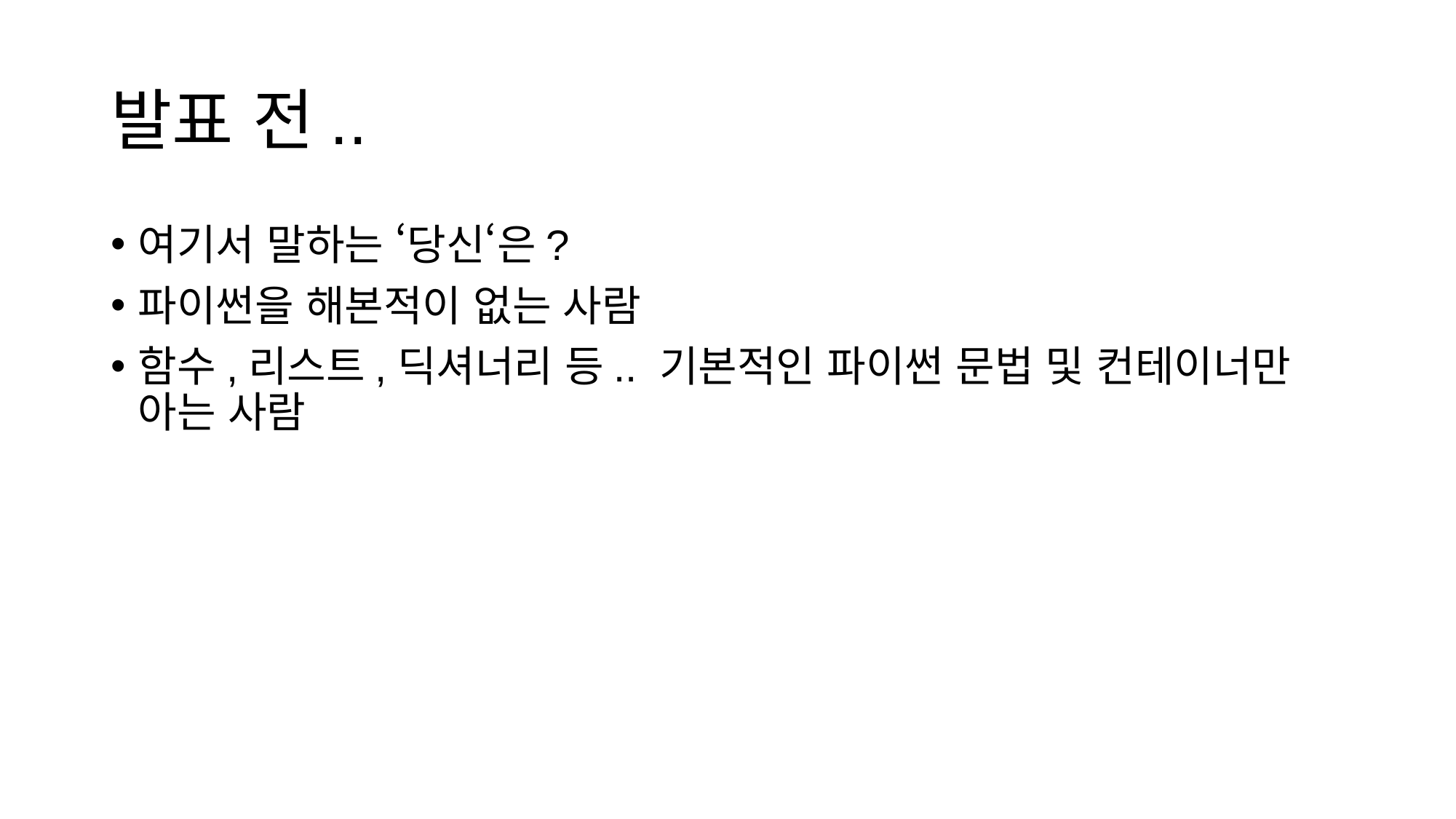

# 발표 전..
여기서 말하는 ‘당신‘은?
파이썬을 해본적이 없는 사람
함수,리스트,딕셔너리 등.. 기본적인 파이썬 문법 및 컨테이너만 아는 사람